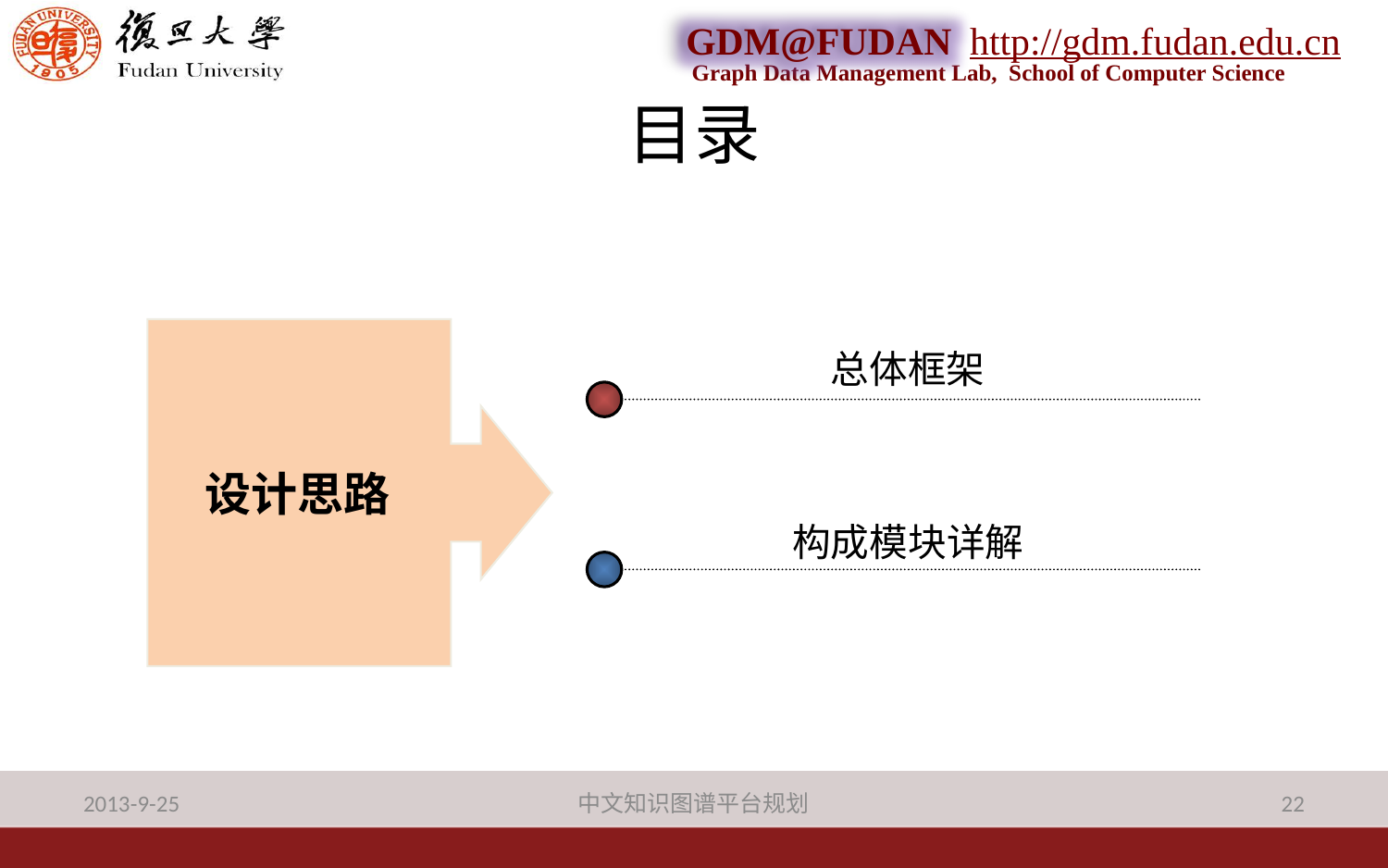

# 目录

总体框架

设计思路
构成模块详解

2013-9-25
中文知识图谱平台规划
22